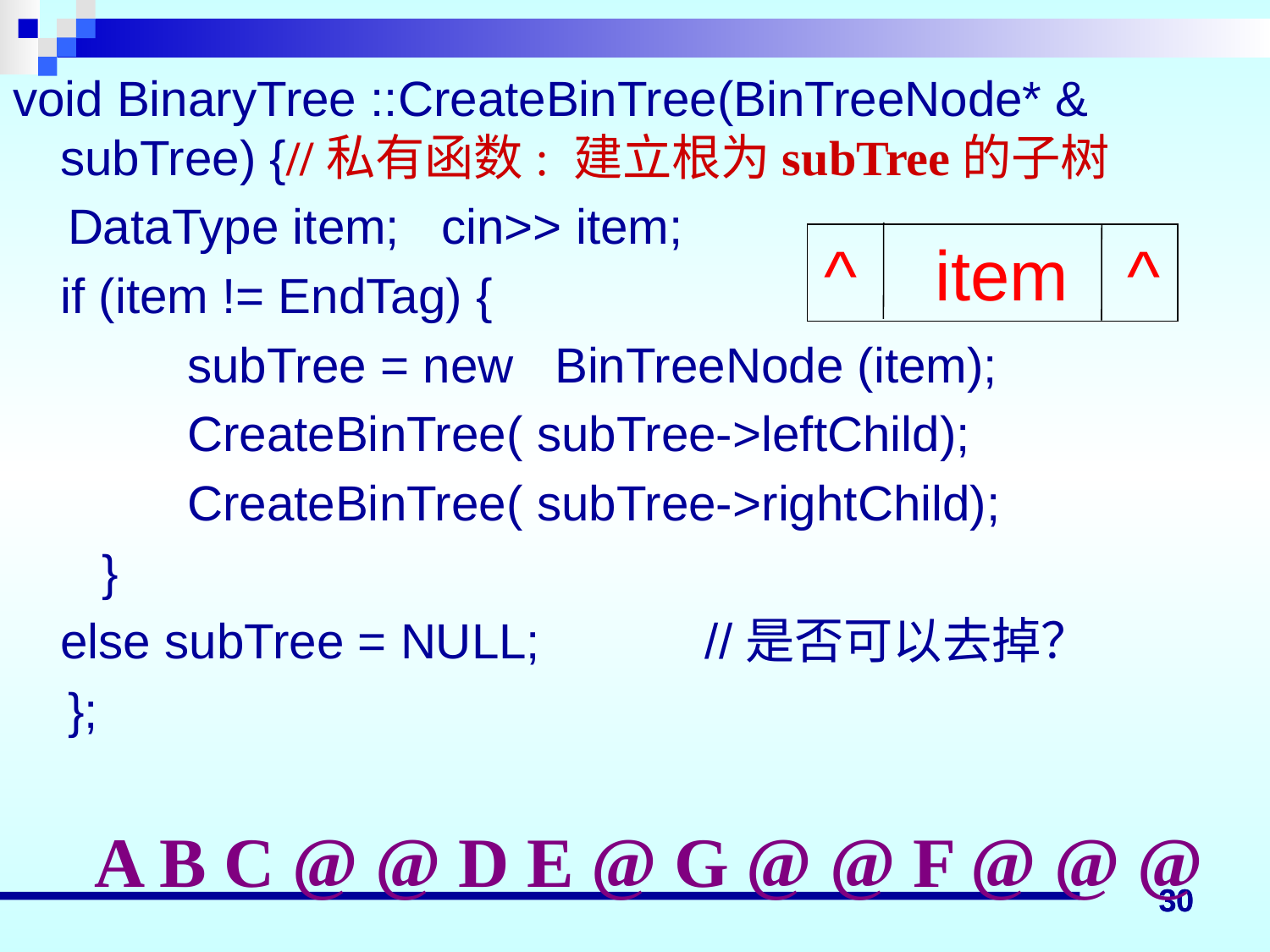

void BinaryTree ::CreateBinTree(BinTreeNode* & subTree) {//私有函数: 建立根为subTree的子树
    DataType item;	cin>> item;
	if (item != EndTag) {
		subTree = new   BinTreeNode (item);
		CreateBinTree( subTree->leftChild);
		CreateBinTree( subTree->rightChild);
	   }
	else subTree = NULL;            //是否可以去掉？
    };
^    item   ^
A B C @ @ D E @ G @ @ F @ @ @

30
30